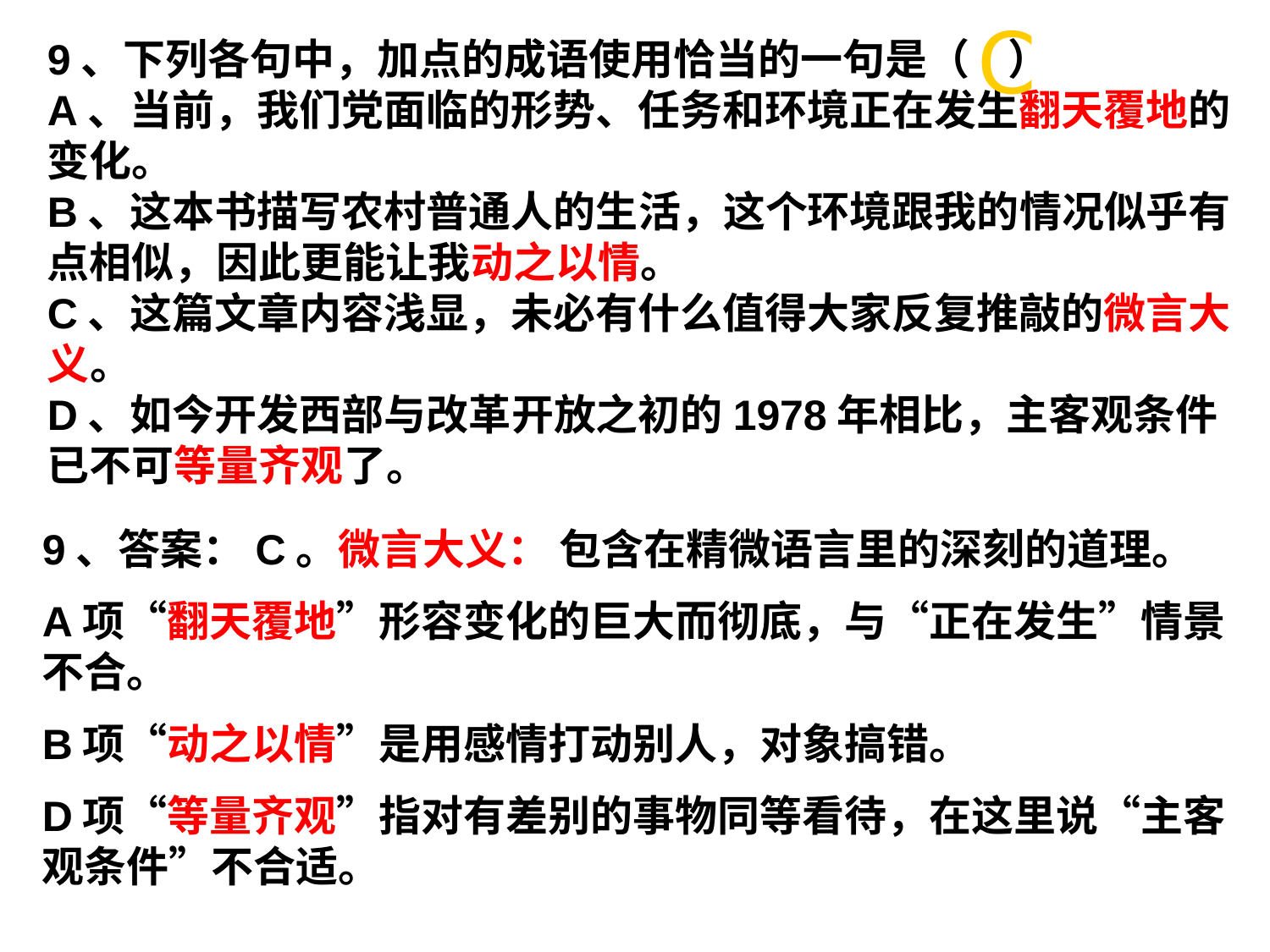

C
9、下列各句中，加点的成语使用恰当的一句是（    ）
A、当前，我们党面临的形势、任务和环境正在发生翻天覆地的变化。
B、这本书描写农村普通人的生活，这个环境跟我的情况似乎有点相似，因此更能让我动之以情。
C、这篇文章内容浅显，未必有什么值得大家反复推敲的微言大义。
D、如今开发西部与改革开放之初的1978年相比，主客观条件已不可等量齐观了。
9、答案：C。微言大义： 包含在精微语言里的深刻的道理。
A项“翻天覆地”形容变化的巨大而彻底，与“正在发生”情景不合。
B项“动之以情”是用感情打动别人，对象搞错。
D项“等量齐观”指对有差别的事物同等看待，在这里说“主客观条件”不合适。